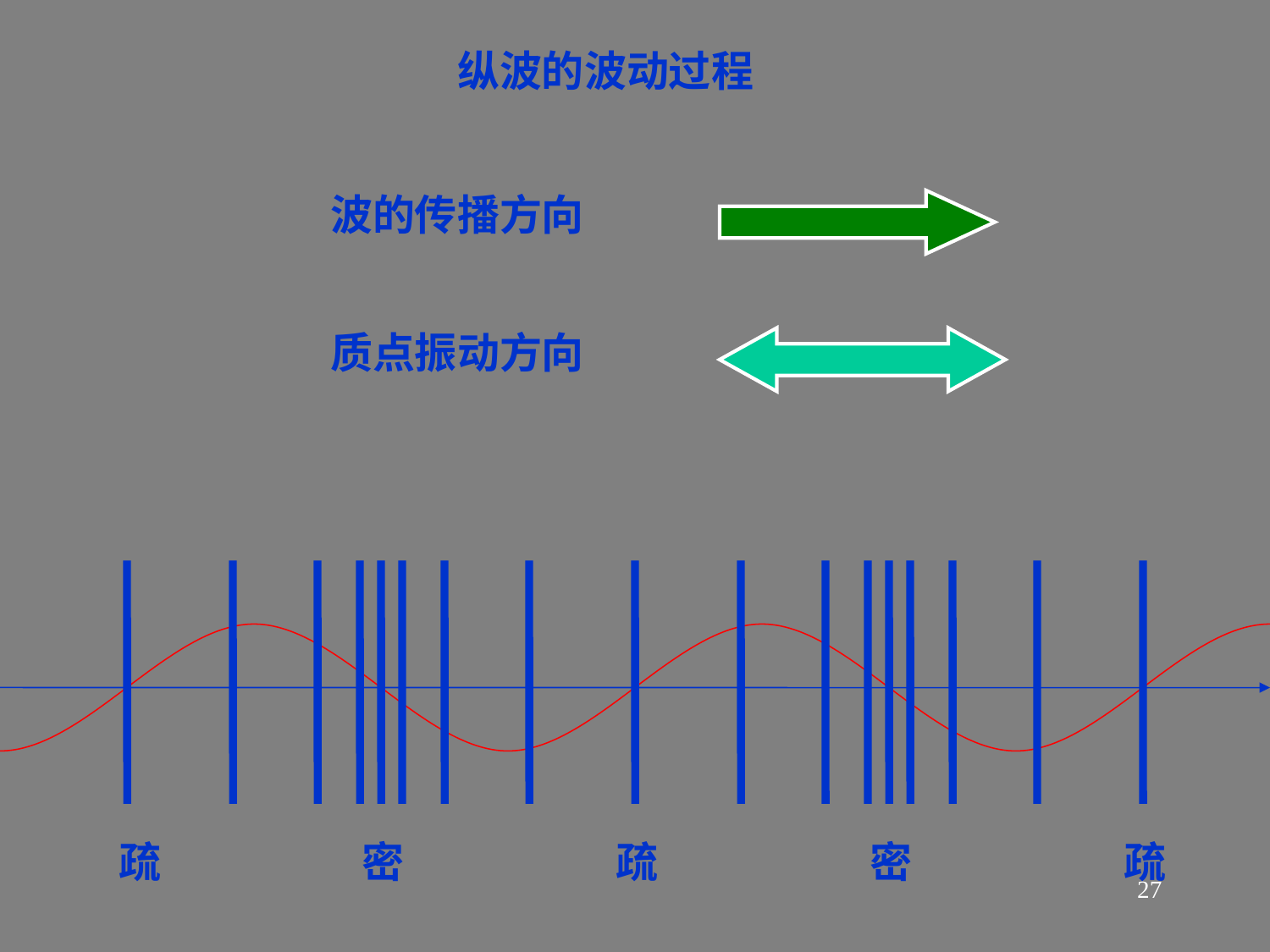

纵波的波动过程
波的传播方向

质点振动方向

疏
密
疏
密
疏
27